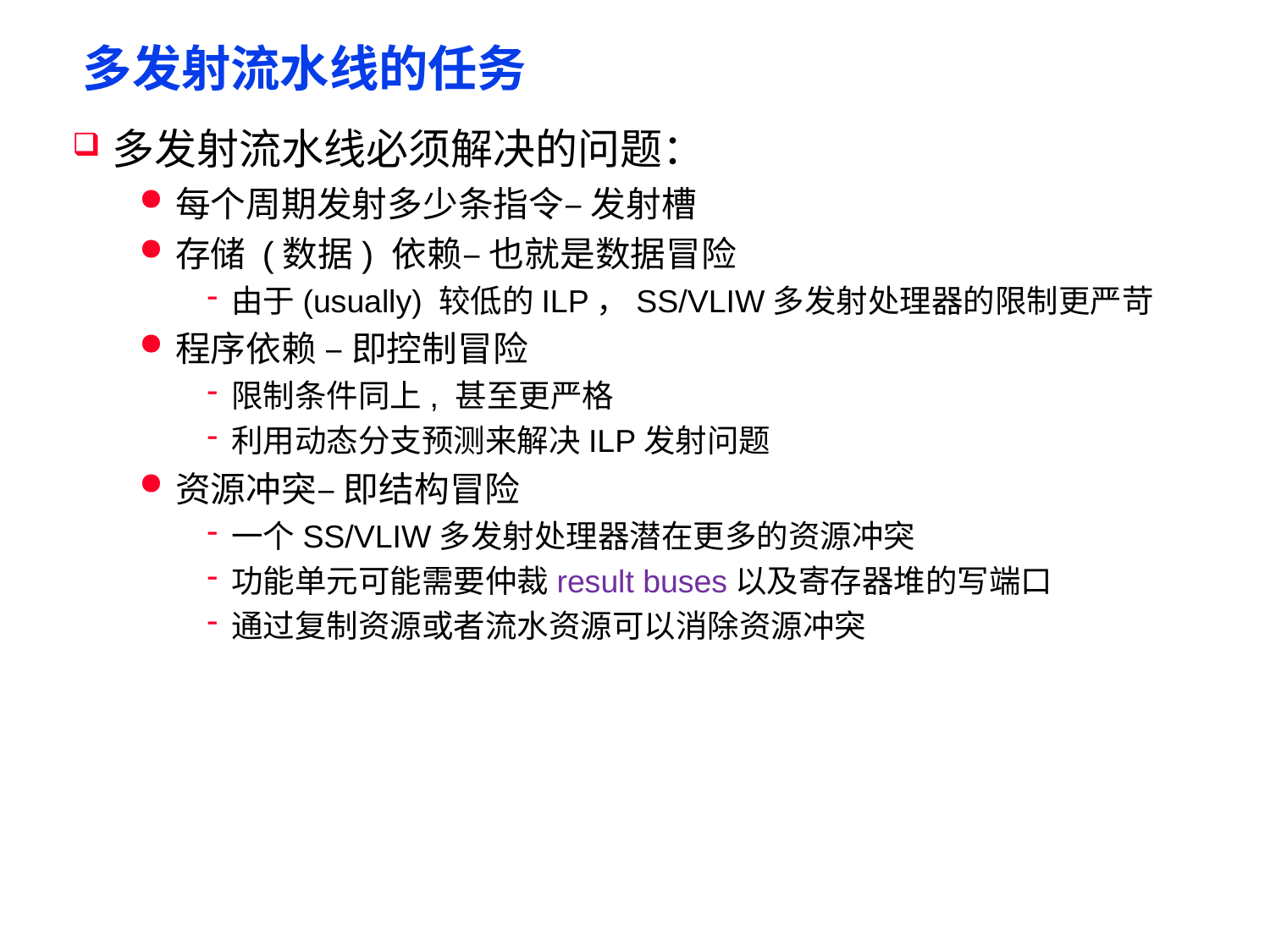

# 多发射流水线的任务
多发射流水线必须解决的问题：
每个周期发射多少条指令– 发射槽
存储 (数据) 依赖– 也就是数据冒险
由于(usually) 较低的ILP，SS/VLIW多发射处理器的限制更严苛
程序依赖 – 即控制冒险
限制条件同上, 甚至更严格
利用动态分支预测来解决ILP发射问题
资源冲突– 即结构冒险
一个SS/VLIW多发射处理器潜在更多的资源冲突
功能单元可能需要仲裁result buses以及寄存器堆的写端口
通过复制资源或者流水资源可以消除资源冲突